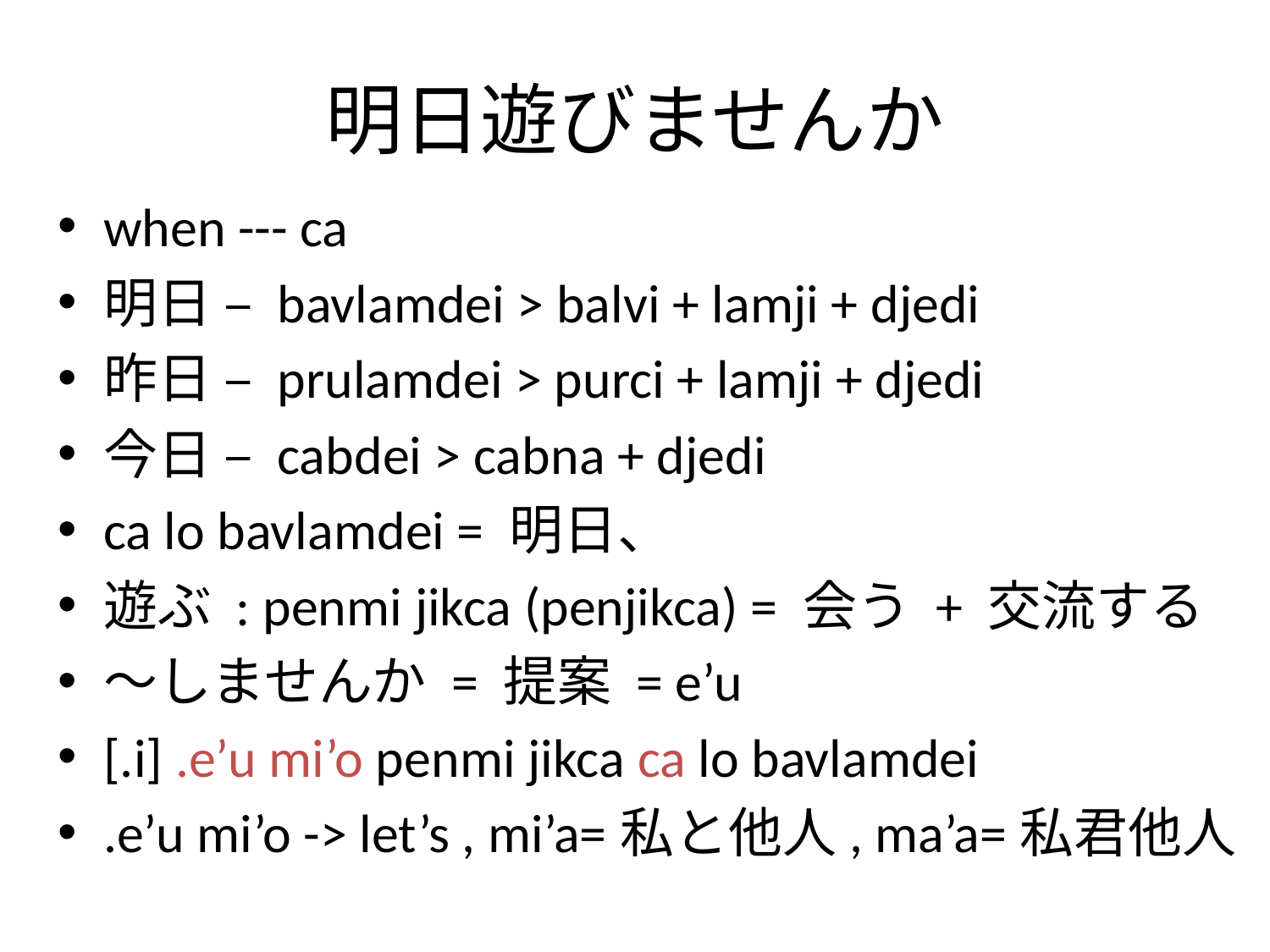

# 明日遊びませんか
when --- ca
明日 – bavlamdei > balvi + lamji + djedi
昨日 – prulamdei > purci + lamji + djedi
今日 – cabdei > cabna + djedi
ca lo bavlamdei = 明日、
遊ぶ : penmi jikca (penjikca) = 会う + 交流する
～しませんか = 提案 = e’u
[.i] .e’u mi’o penmi jikca ca lo bavlamdei
.e’u mi’o -> let’s , mi’a=私と他人, ma’a=私君他人